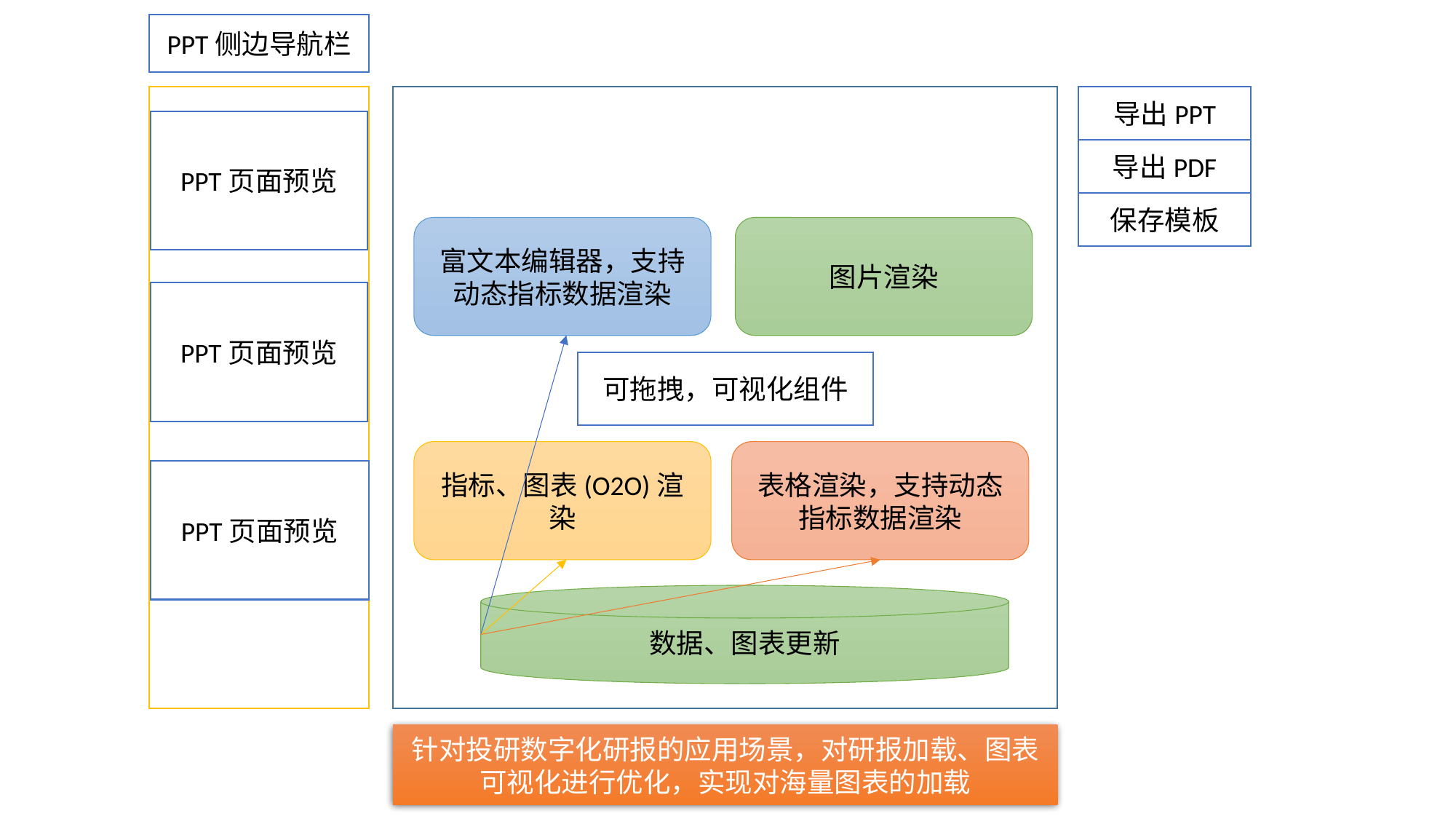

PPT侧边导航栏

PPT页面预览
PPT页面预览
PPT页面预览

富文本编辑器，支持动态指标数据渲染
图片渲染
可拖拽，可视化组件
指标、图表(O2O)渲染
表格渲染，支持动态指标数据渲染
针对投研数字化研报的应用场景，对研报加载、图表可视化进行优化，实现对海量图表的加载
导出PPT
导出PDF
保存模板

数据、图表更新